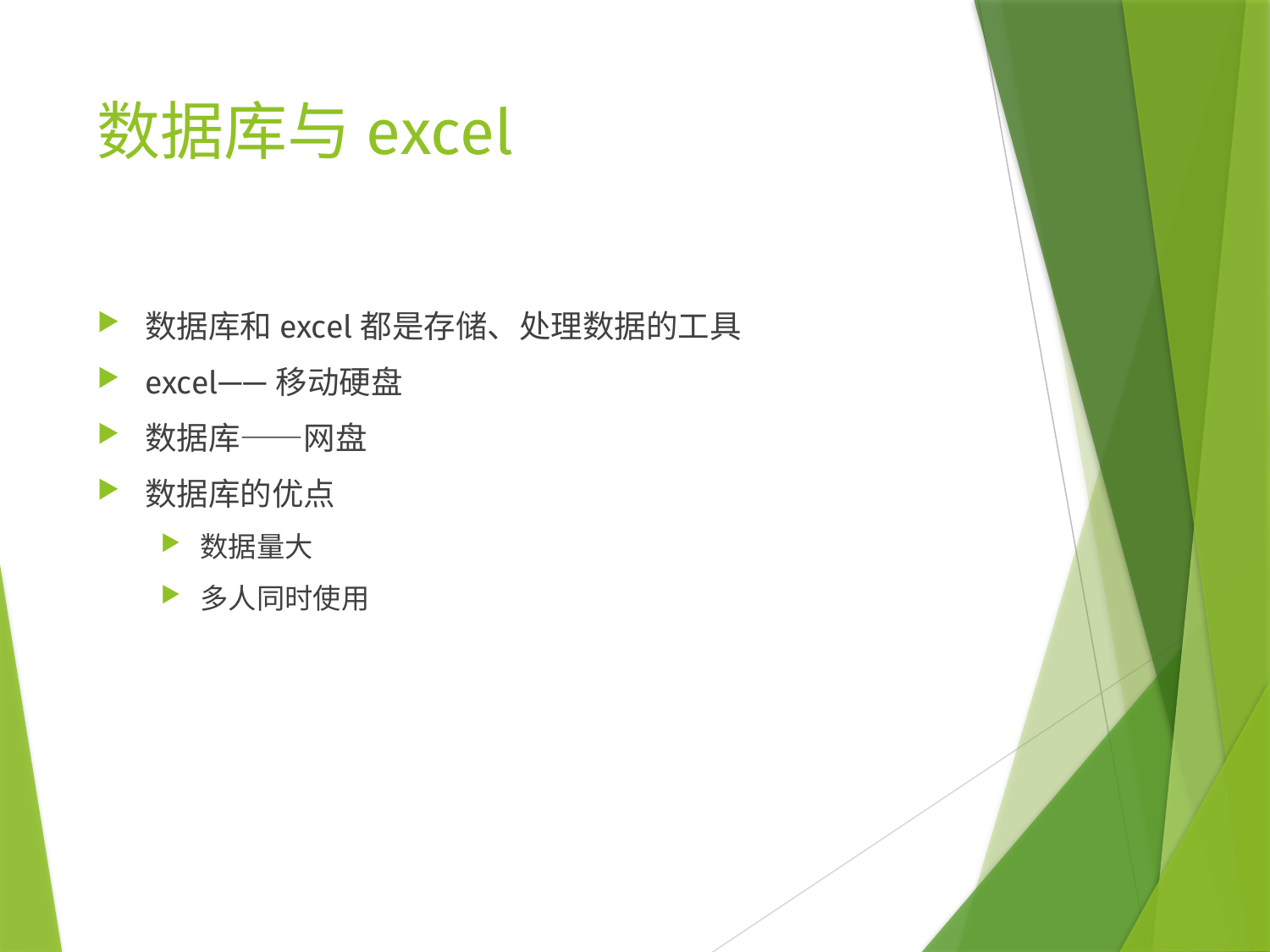

# 数据库与excel
数据库和excel都是存储、处理数据的工具
excel——移动硬盘
数据库——网盘
数据库的优点
数据量大
多人同时使用